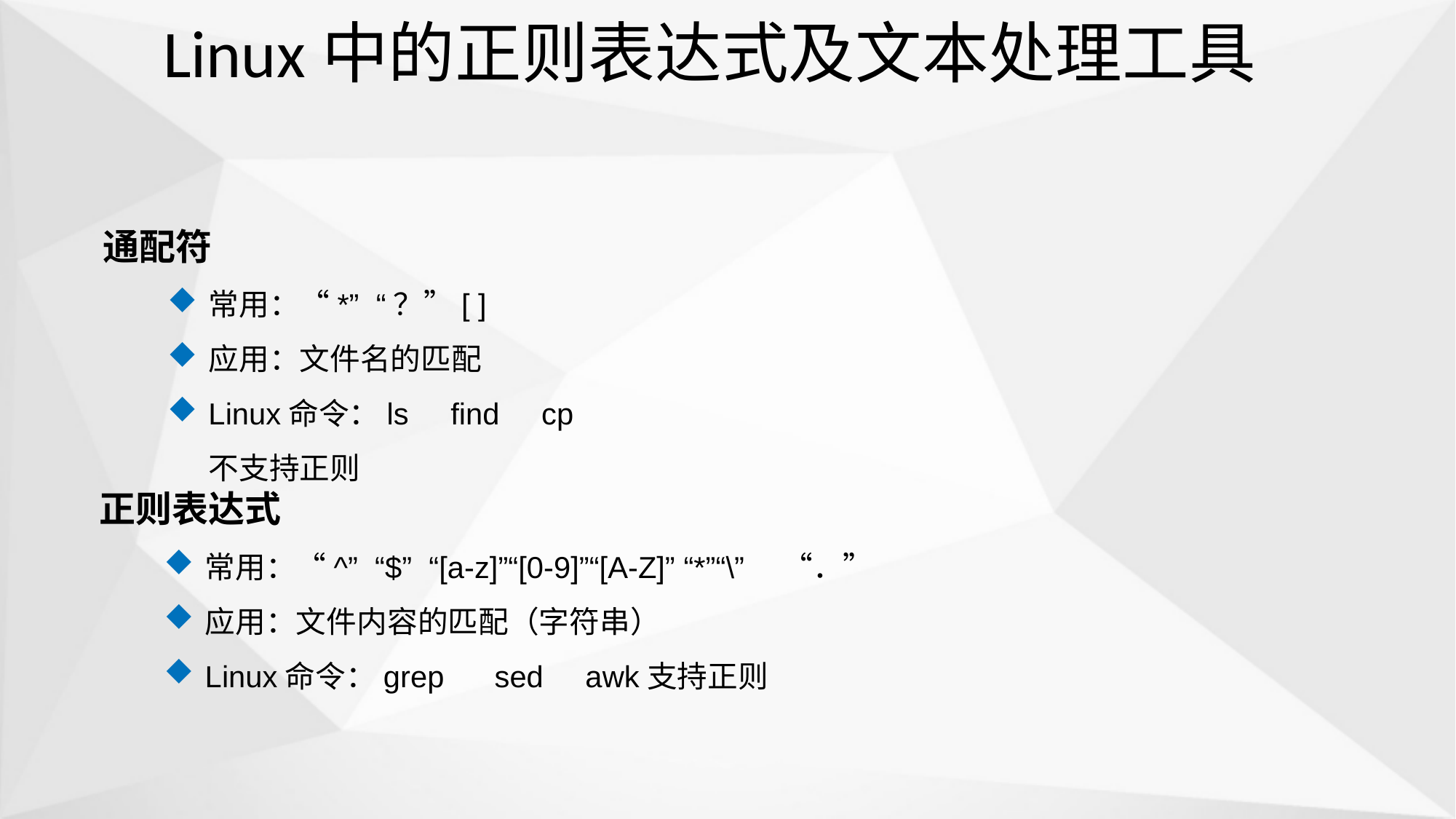

# Linux中的正则表达式及文本处理工具
通配符
常用：“*”  “？”[ ]
应用：文件名的匹配
Linux命令：ls     find     cp不支持正则
正则表达式
常用：“^”  “$”  “[a-z]”“[0-9]”“[A-Z]” “*”“\”　“．”
应用：文件内容的匹配（字符串）
Linux命令：grep      sed     awk支持正则